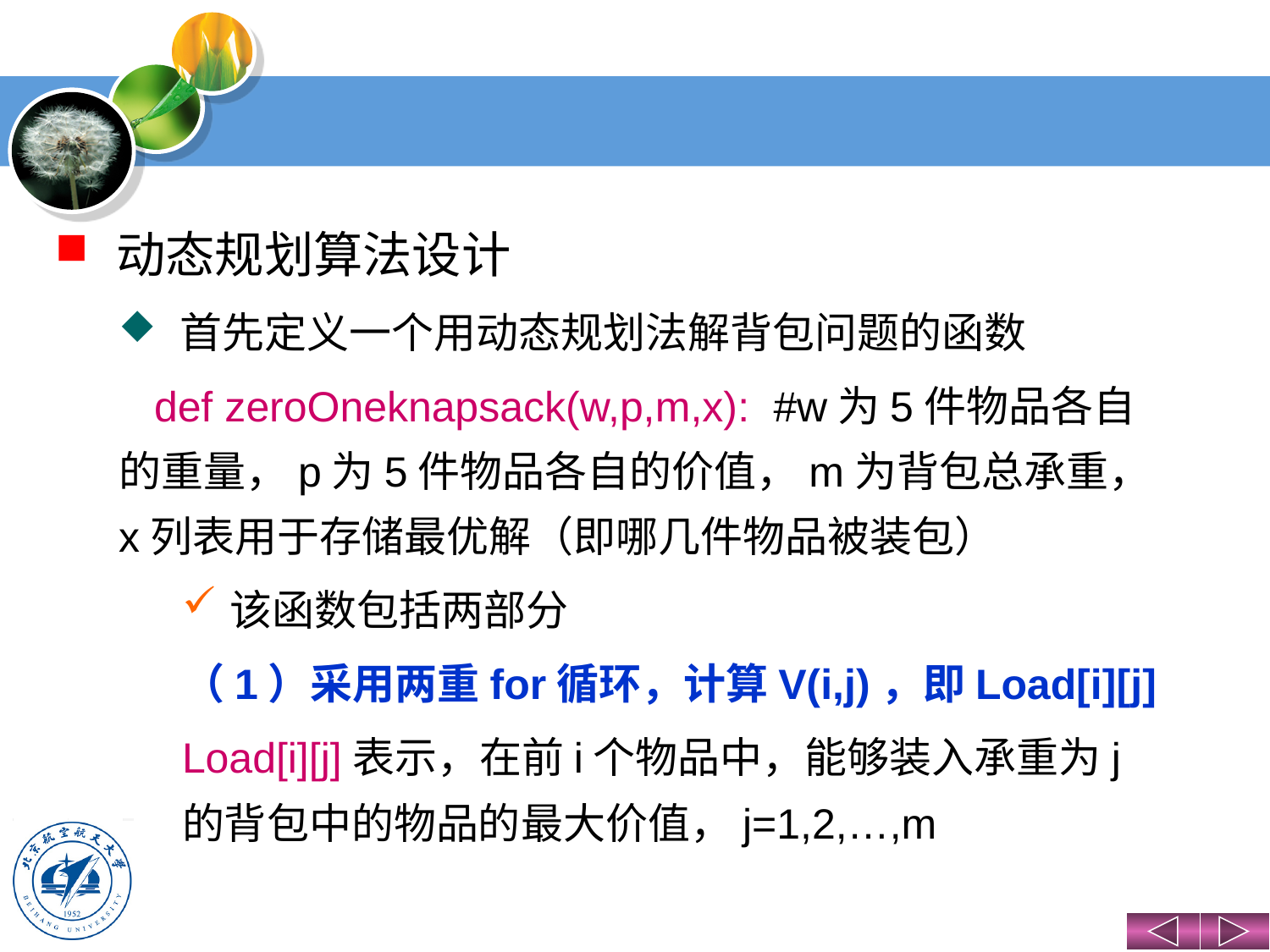

#
动态规划算法设计
首先定义一个用动态规划法解背包问题的函数
   def zeroOneknapsack(w,p,m,x):  #w为5件物品各自的重量，p为5件物品各自的价值，m为背包总承重，x列表用于存储最优解（即哪几件物品被装包）
该函数包括两部分
（1）采用两重for循环，计算V(i,j)，即Load[i][j]
Load[i][j]表示，在前i个物品中，能够装入承重为j的背包中的物品的最大价值，j=1,2,…,m
128